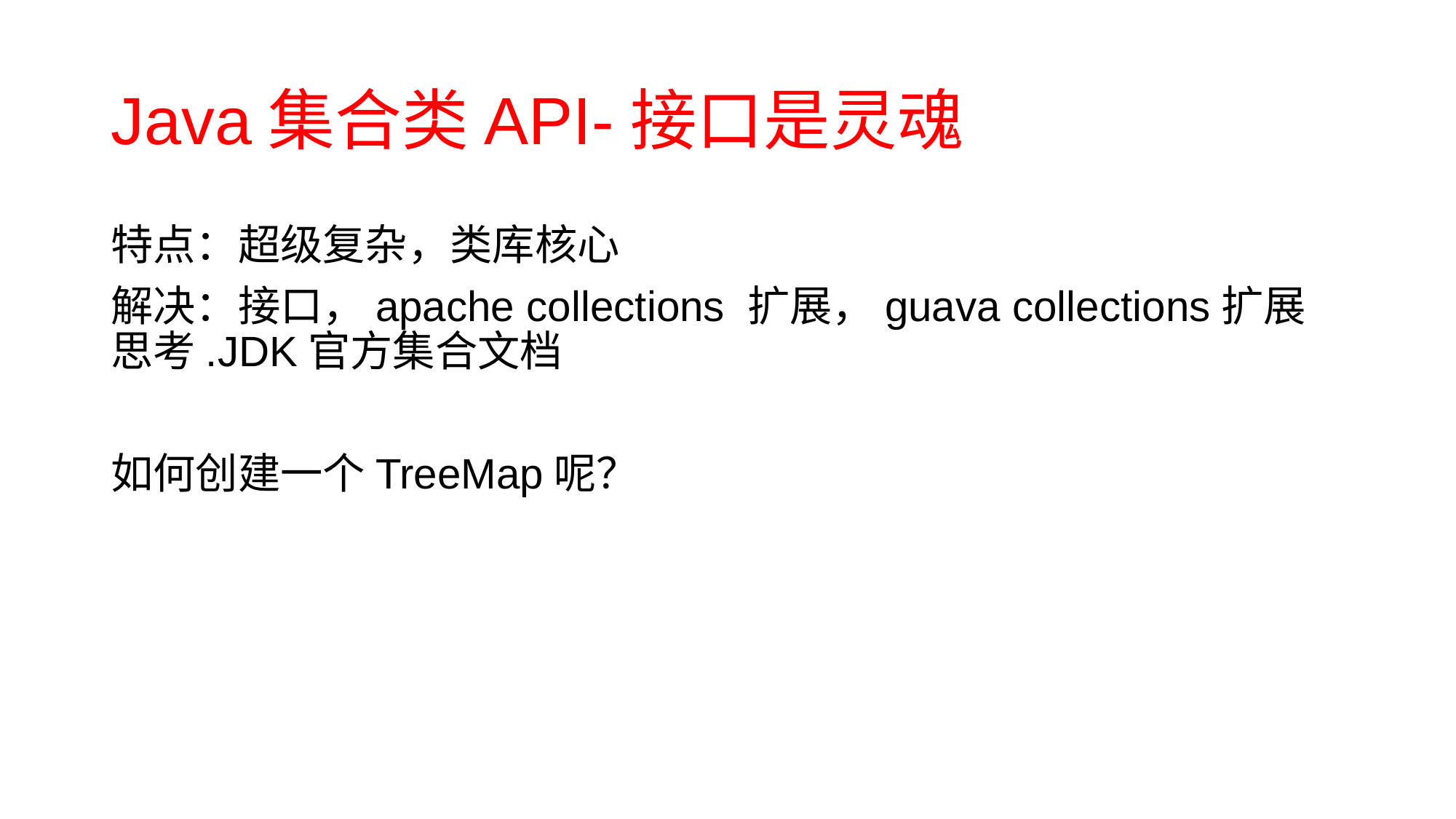

# Java集合类API-接口是灵魂
特点：超级复杂，类库核心
解决：接口，apache collections 扩展，guava collections扩展思考.JDK官方集合文档

如何创建一个TreeMap呢？